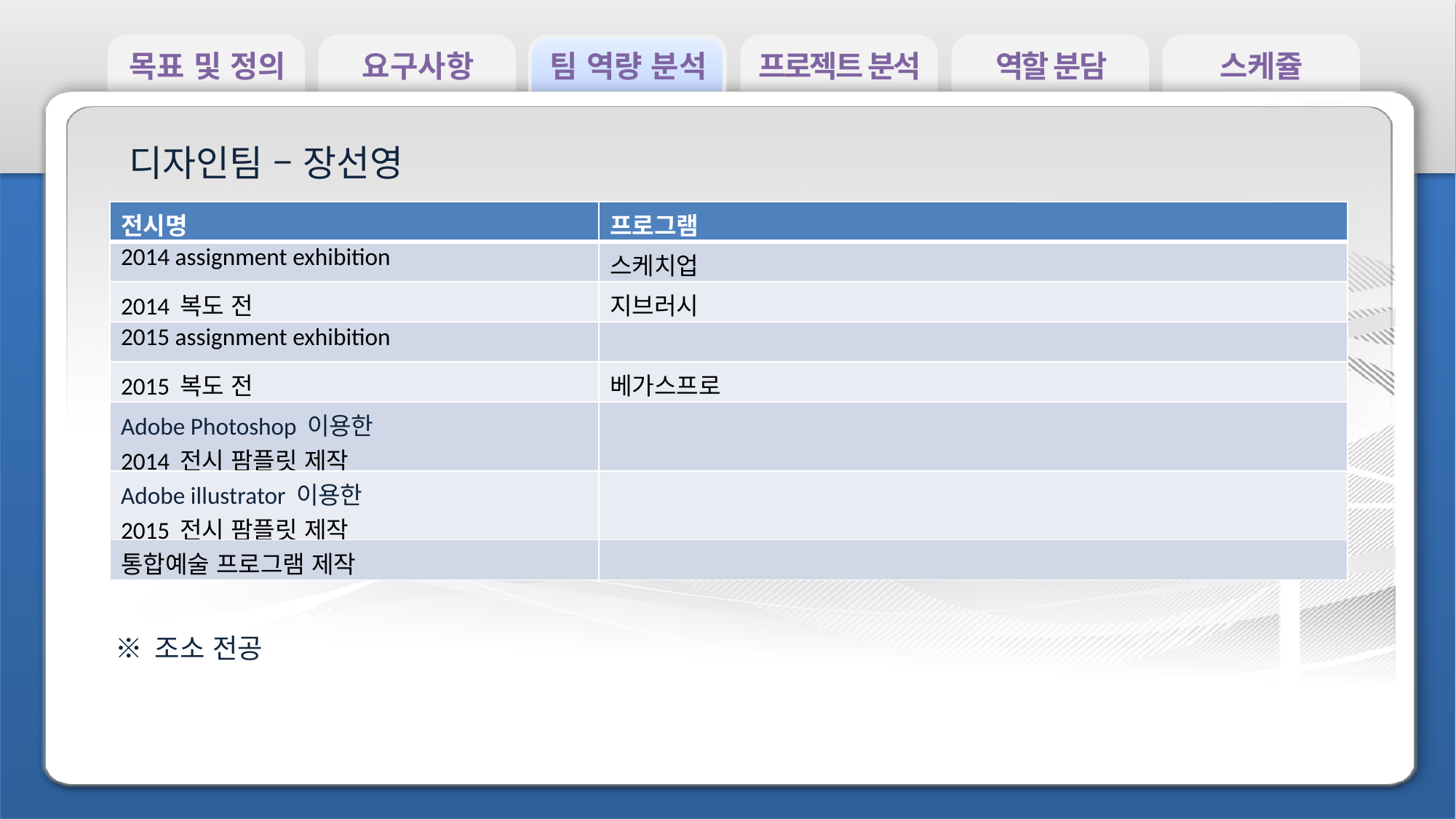

목표 및 정의
요구사항
팀 역량 분석
프로젝트 분석
역할 분담
스케쥴
디자인팀 – 장선영
| 전시명 | 프로그램 |
| --- | --- |
| 2014 assignment exhibition | 스케치업 |
| 2014 복도 전 | 지브러시 |
| 2015 assignment exhibition |  |
| 2015 복도 전 | 베가스프로 |
| Adobe Photoshop 이용한 2014 전시 팜플릿 제작 |  |
| Adobe illustrator 이용한 2015 전시 팜플릿 제작 |  |
| 통합예술 프로그램 제작 |  |
※ 조소 전공